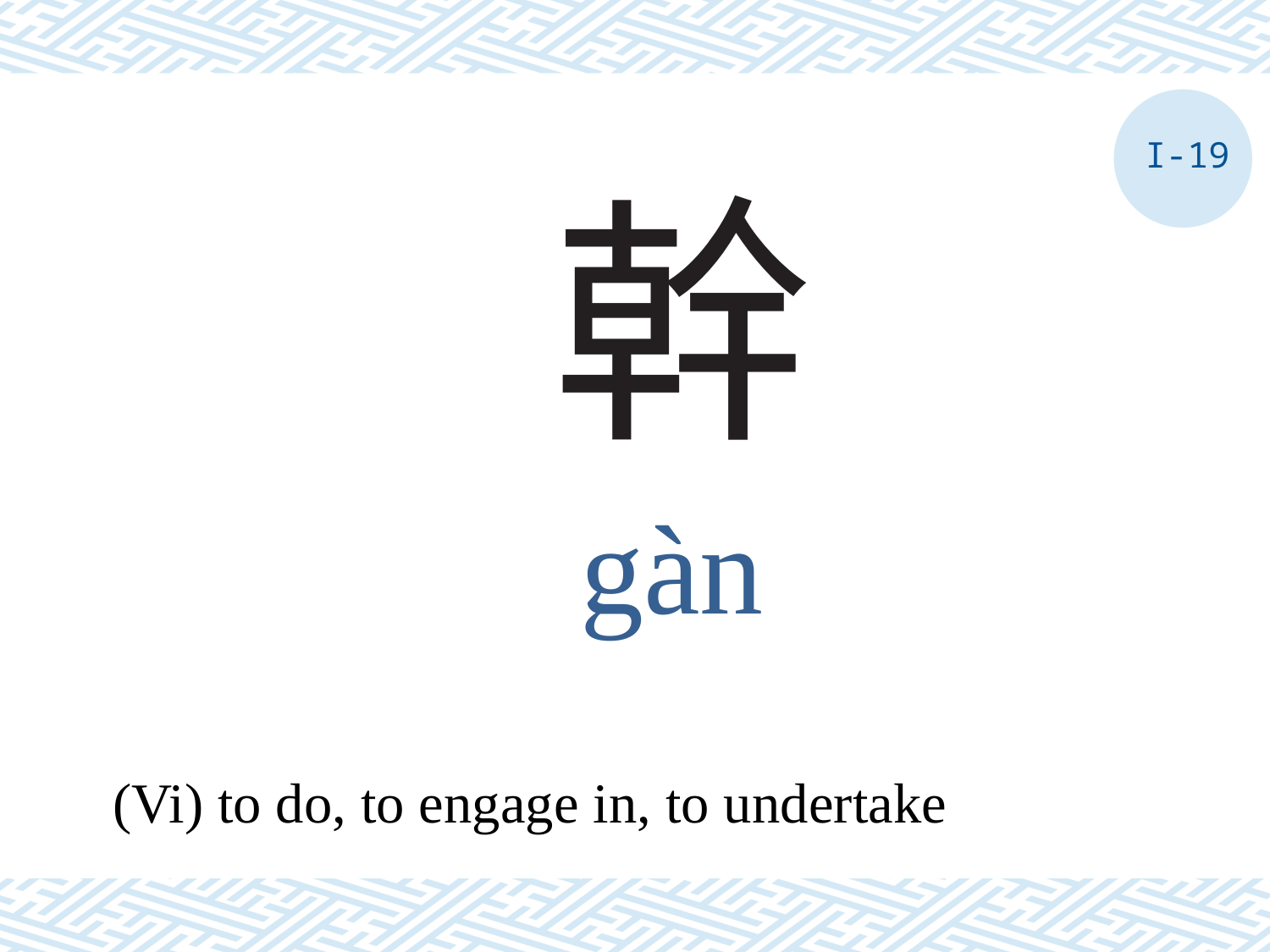

I-19

# 幹
gàn
(Vi) to do, to engage in, to undertake